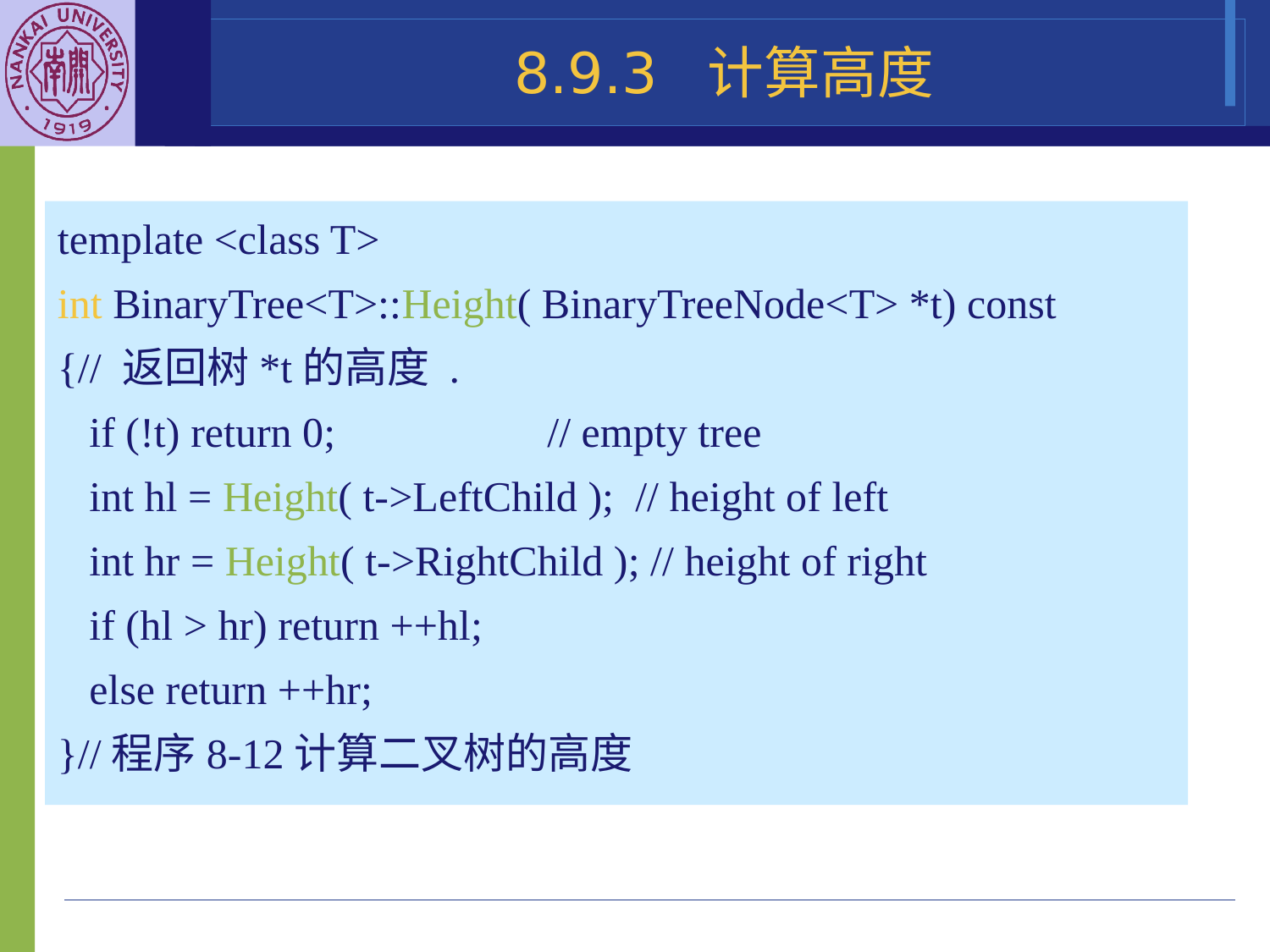

8.9.3  计算高度
template <class T>
int BinaryTree<T>::Height( BinaryTreeNode<T> *t) const
{// 返回树*t的高度 .
   if (!t) return 0;                    // empty tree
   int hl = Height( t->LeftChild );  // height of left
   int hr = Height( t->RightChild ); // height of right
   if (hl > hr) return ++hl;
   else return ++hr;
}//程序8-12计算二叉树的高度
53